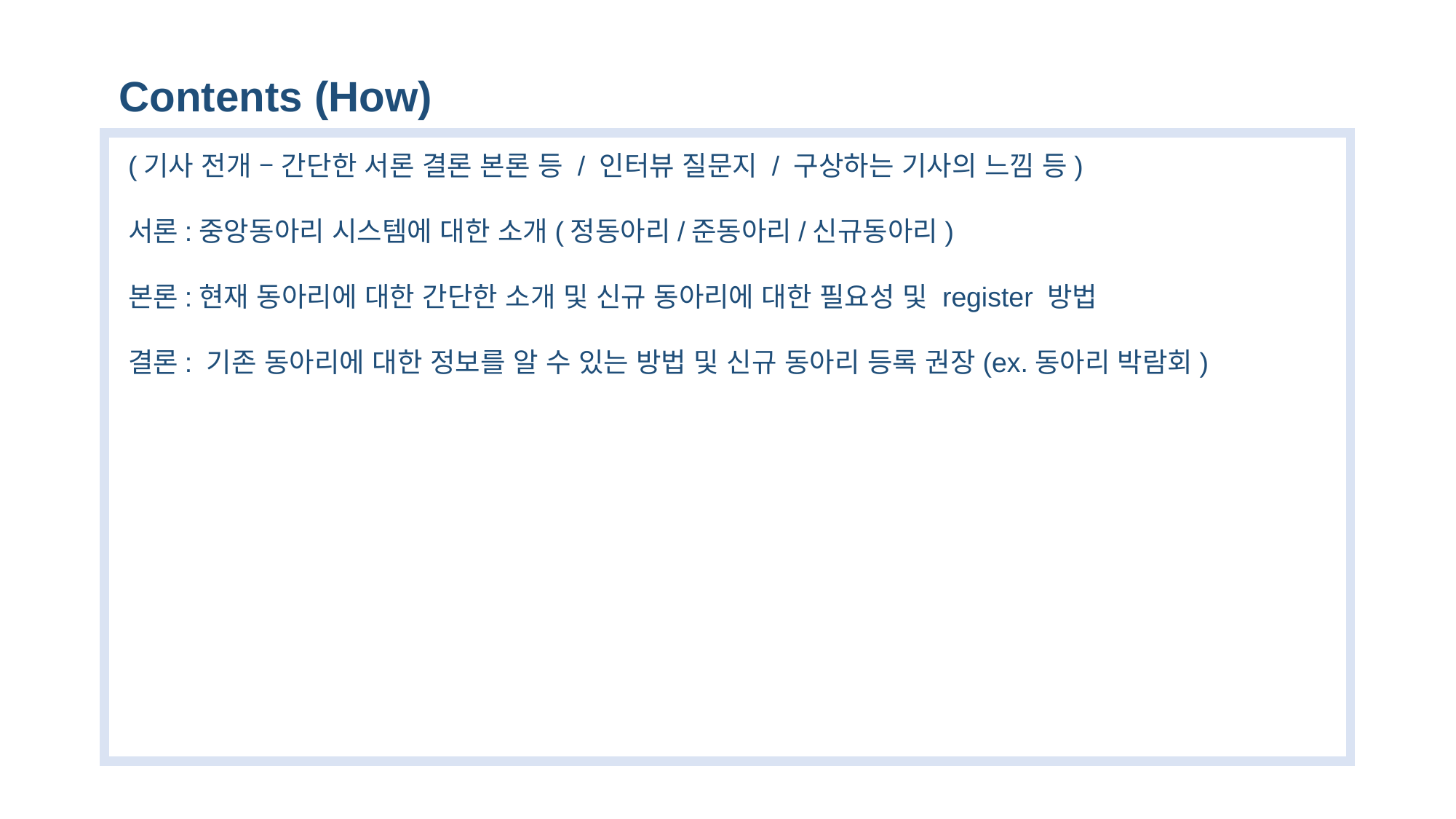

Contents (How)

(기사 전개 – 간단한 서론 결론 본론 등 / 인터뷰 질문지 / 구상하는 기사의 느낌 등)

서론:중앙동아리 시스템에 대한 소개(정동아리/준동아리/신규동아리)

본론:현재 동아리에 대한 간단한 소개 및 신규 동아리에 대한 필요성 및 register 방법

결론: 기존 동아리에 대한 정보를 알 수 있는 방법 및 신규 동아리 등록 권장(ex.동아리 박람회)